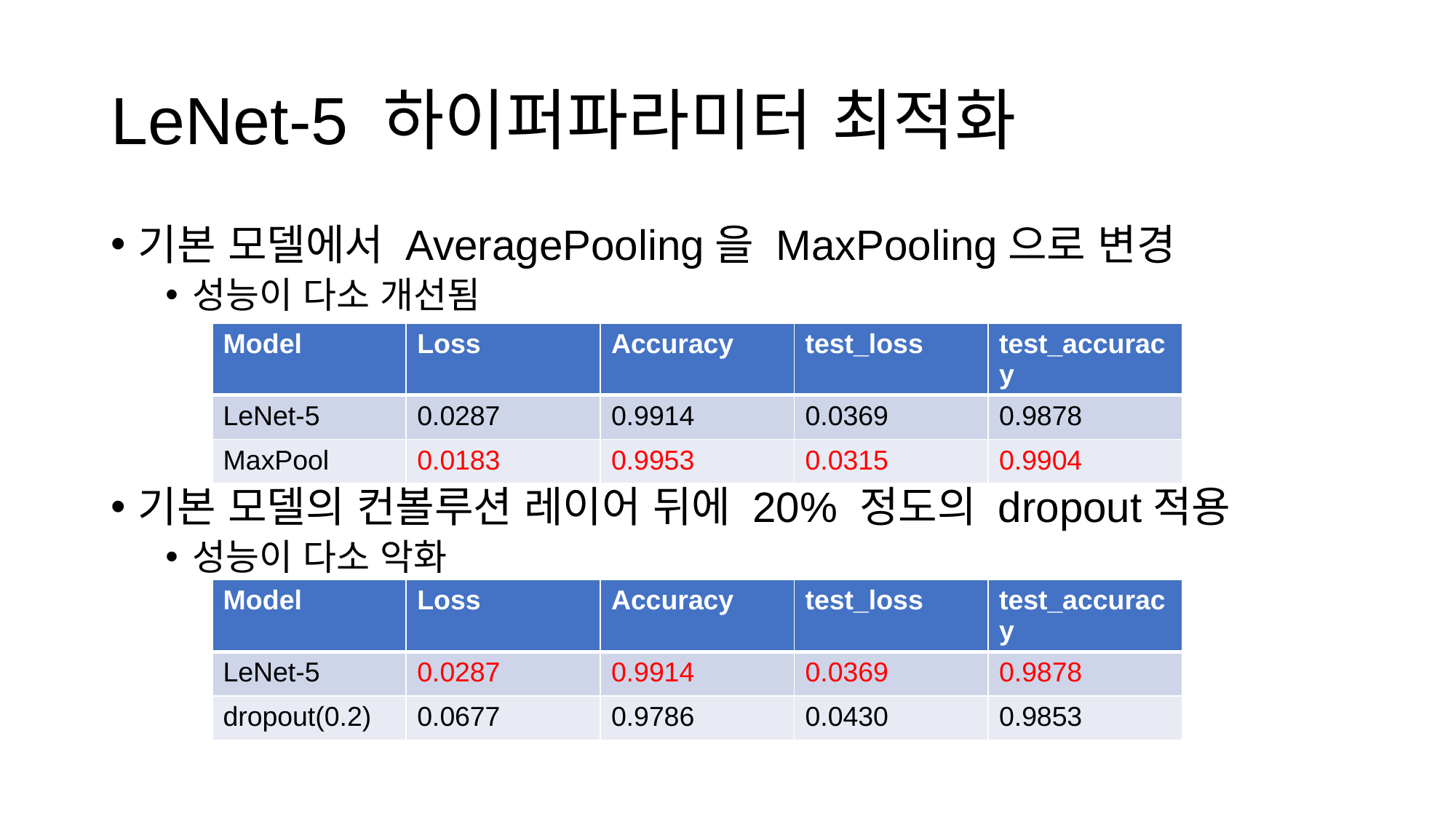

# LeNet-5 하이퍼파라미터 최적화
기본 모델에서 AveragePooling을 MaxPooling으로 변경
성능이 다소 개선됨

기본 모델의 컨볼루션 레이어 뒤에 20% 정도의 dropout적용
성능이 다소 악화

| Model | Loss | Accuracy | test\_loss | test\_accuracy |
| --- | --- | --- | --- | --- |
| LeNet-5 | 0.0287 | 0.9914 | 0.0369 | 0.9878 |
| MaxPool | 0.0183 | 0.9953 | 0.0315 | 0.9904 |
| Model | Loss | Accuracy | test\_loss | test\_accuracy |
| --- | --- | --- | --- | --- |
| LeNet-5 | 0.0287 | 0.9914 | 0.0369 | 0.9878 |
| dropout(0.2) | 0.0677 | 0.9786 | 0.0430 | 0.9853 |